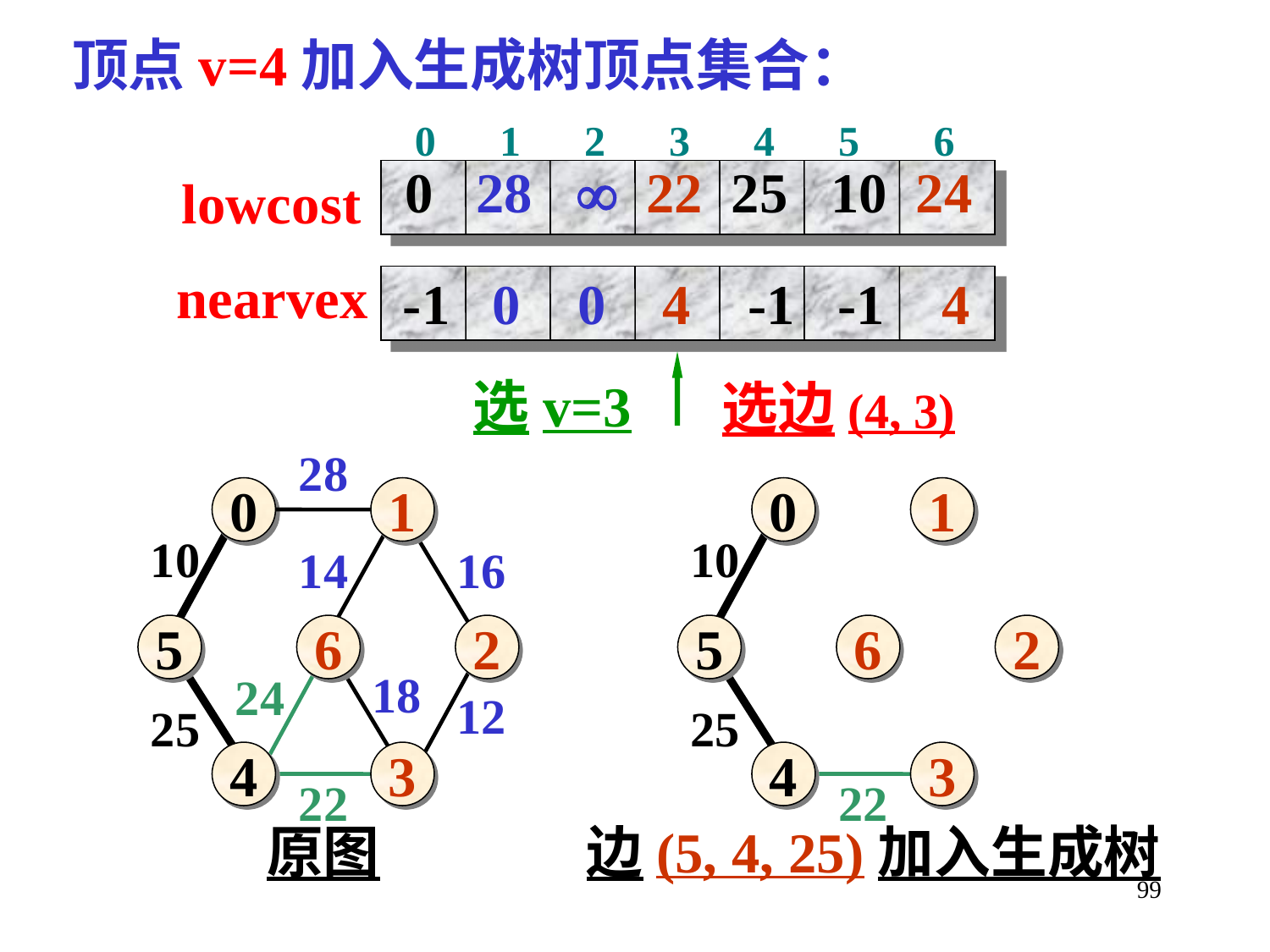

顶点v=4加入生成树顶点集合：
0      1      2      3      4      5       6
0   28   ∞  22  25   10  24

lowcost
nearvex
-1   0    0    4    -1   -1    4

选v=3
选边(4, 3)
28
0
1
0
1

10
10

14
16
5
6
2
5
6
2

18

24
12
25
25
4
3
4
3
22
22

原图                边(5, 4, 25)加入生成树
99